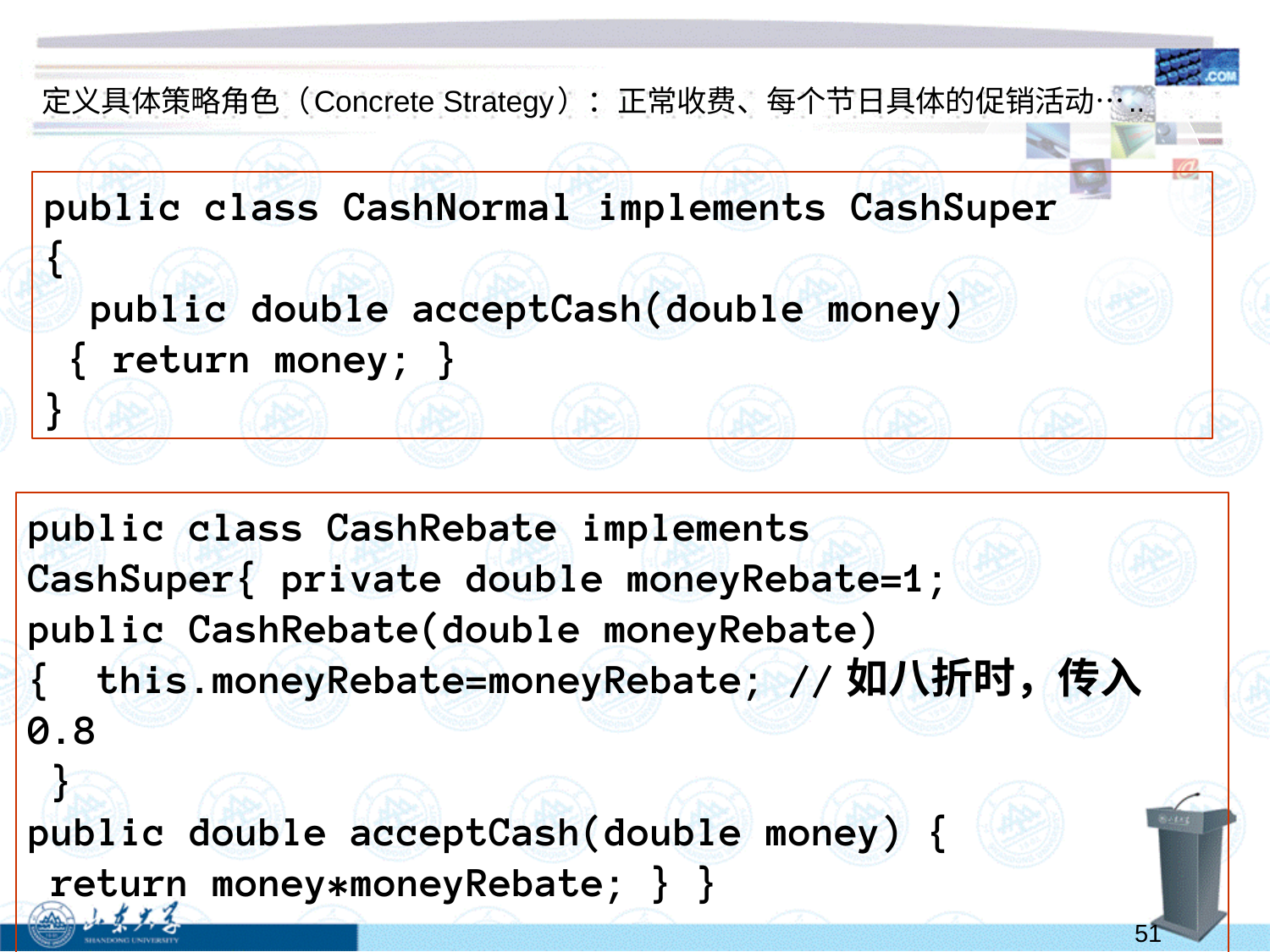

# 定义具体策略角色（Concrete Strategy）：正常收费、每个节日具体的促销活动…..
public class CashNormal implements CashSuper
{
  public double acceptCash(double money)
 { return money; }
}
public class CashRebate implements CashSuper{ private double moneyRebate=1;
public CashRebate(double moneyRebate){  this.moneyRebate=moneyRebate; //如八折时，传入0.8
 }
public double acceptCash(double money) {
 return money*moneyRebate; } }

51